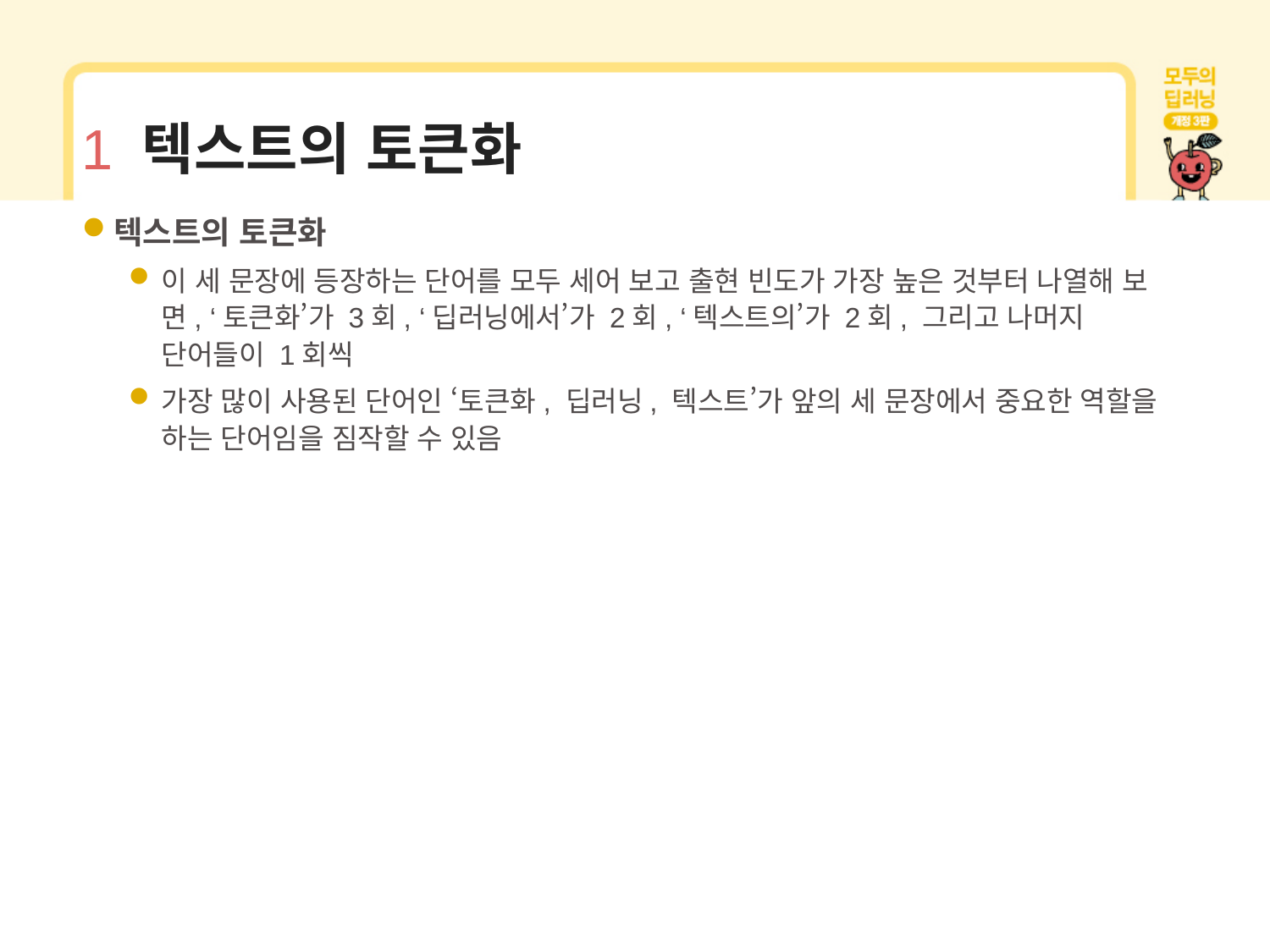

# 1 텍스트의 토큰화
텍스트의 토큰화
이 세 문장에 등장하는 단어를 모두 세어 보고 출현 빈도가 가장 높은 것부터 나열해 보면, ‘토큰화’가 3회, ‘딥러닝에서’가 2회, ‘텍스트의’가 2회, 그리고 나머지 단어들이 1회씩
가장 많이 사용된 단어인 ‘토큰화, 딥러닝, 텍스트’가 앞의 세 문장에서 중요한 역할을 하는 단어임을 짐작할 수 있음